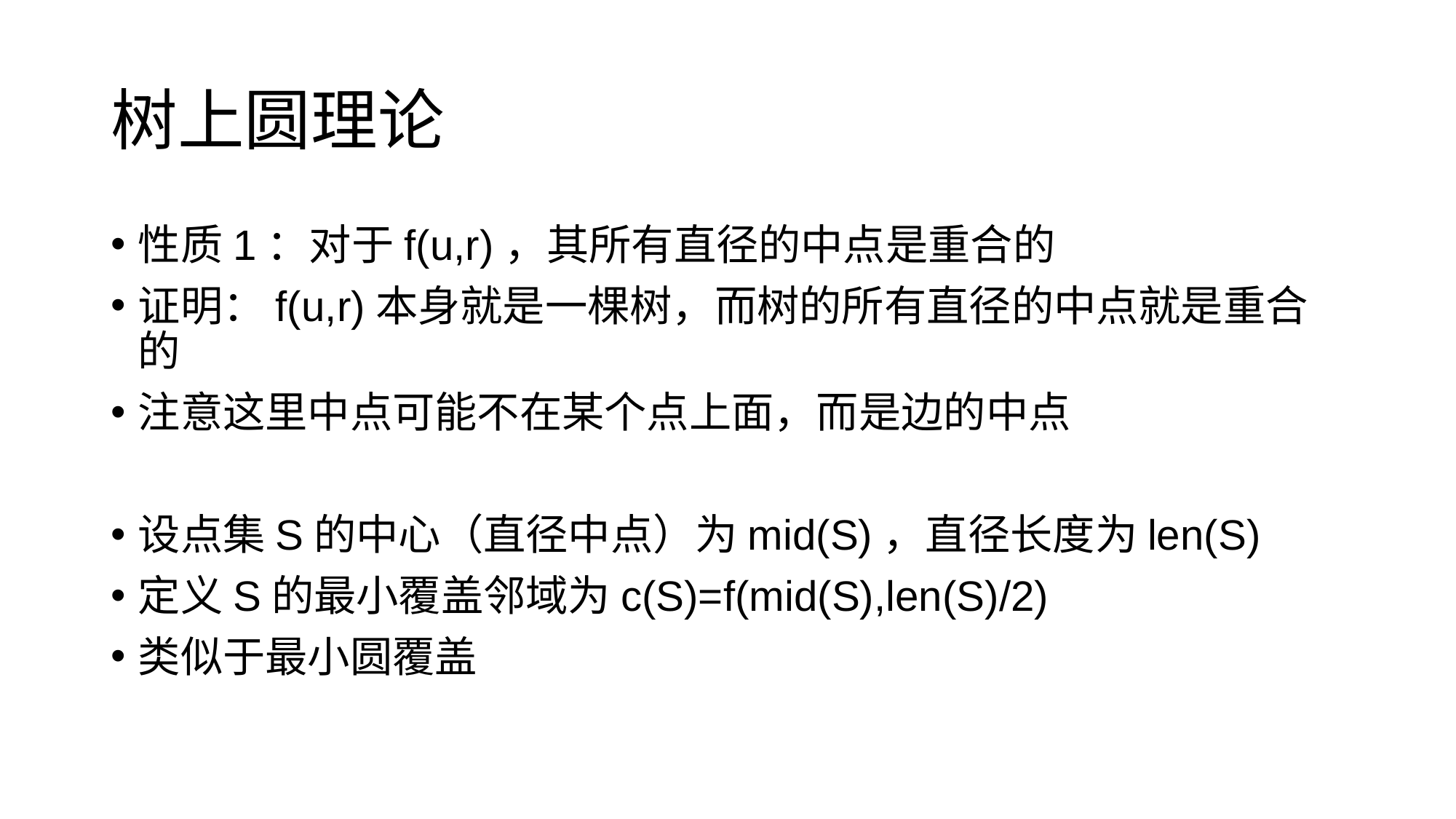

# 树上圆理论
性质1：对于f(u,r)，其所有直径的中点是重合的
证明：f(u,r)本身就是一棵树，而树的所有直径的中点就是重合的
注意这里中点可能不在某个点上面，而是边的中点

设点集S的中心（直径中点）为mid(S)，直径长度为len(S)
定义S的最小覆盖邻域为c(S)=f(mid(S),len(S)/2)
类似于最小圆覆盖